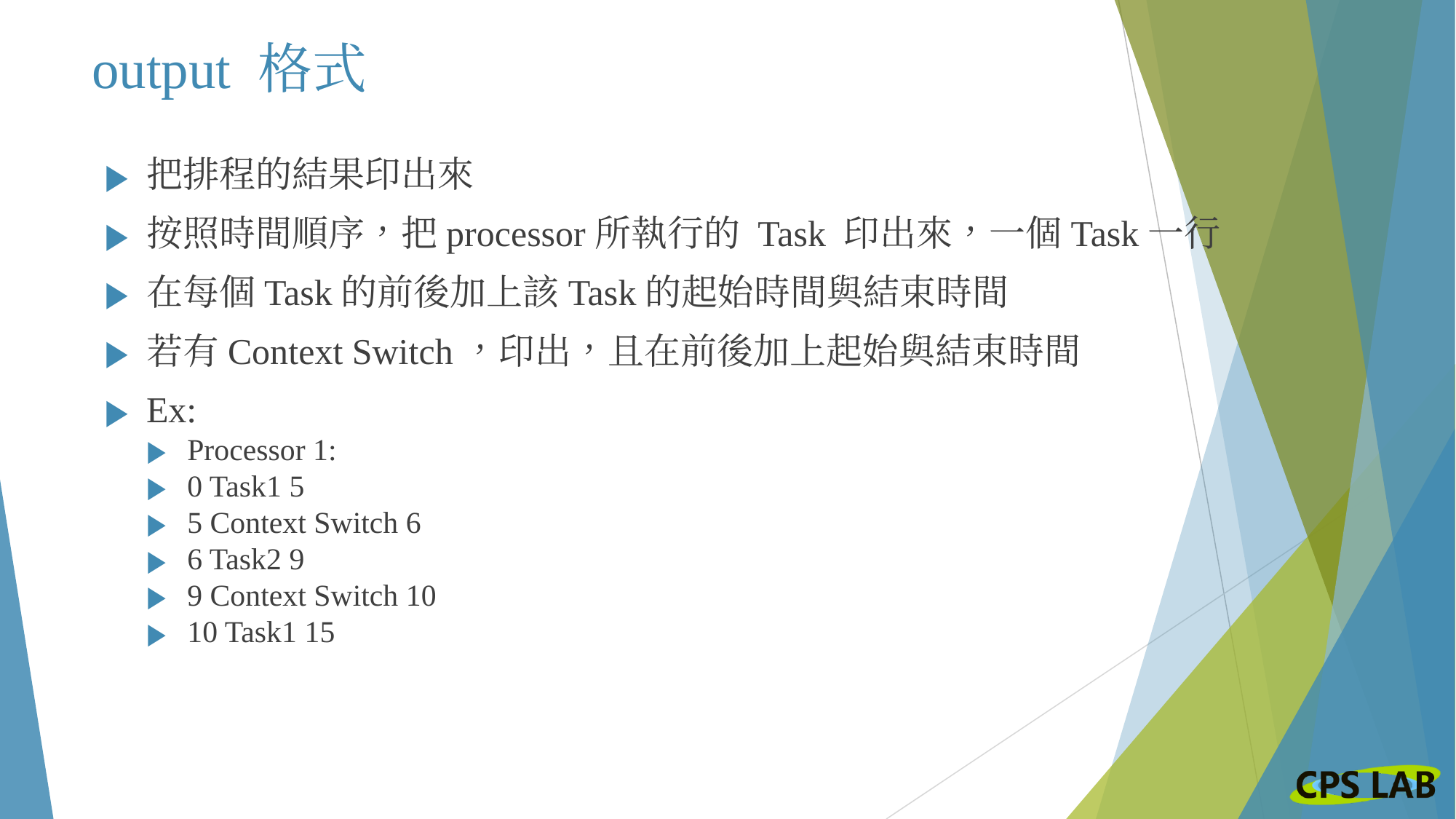

# output 格式
把排程的結果印出來
按照時間順序，把processor所執行的 Task 印出來，一個Task一行
在每個Task的前後加上該Task的起始時間與結束時間
若有Context Switch，印出，且在前後加上起始與結束時間
Ex:
Processor 1:
0 Task1 5
5 Context Switch 6
6 Task2 9
9 Context Switch 10
10 Task1 15